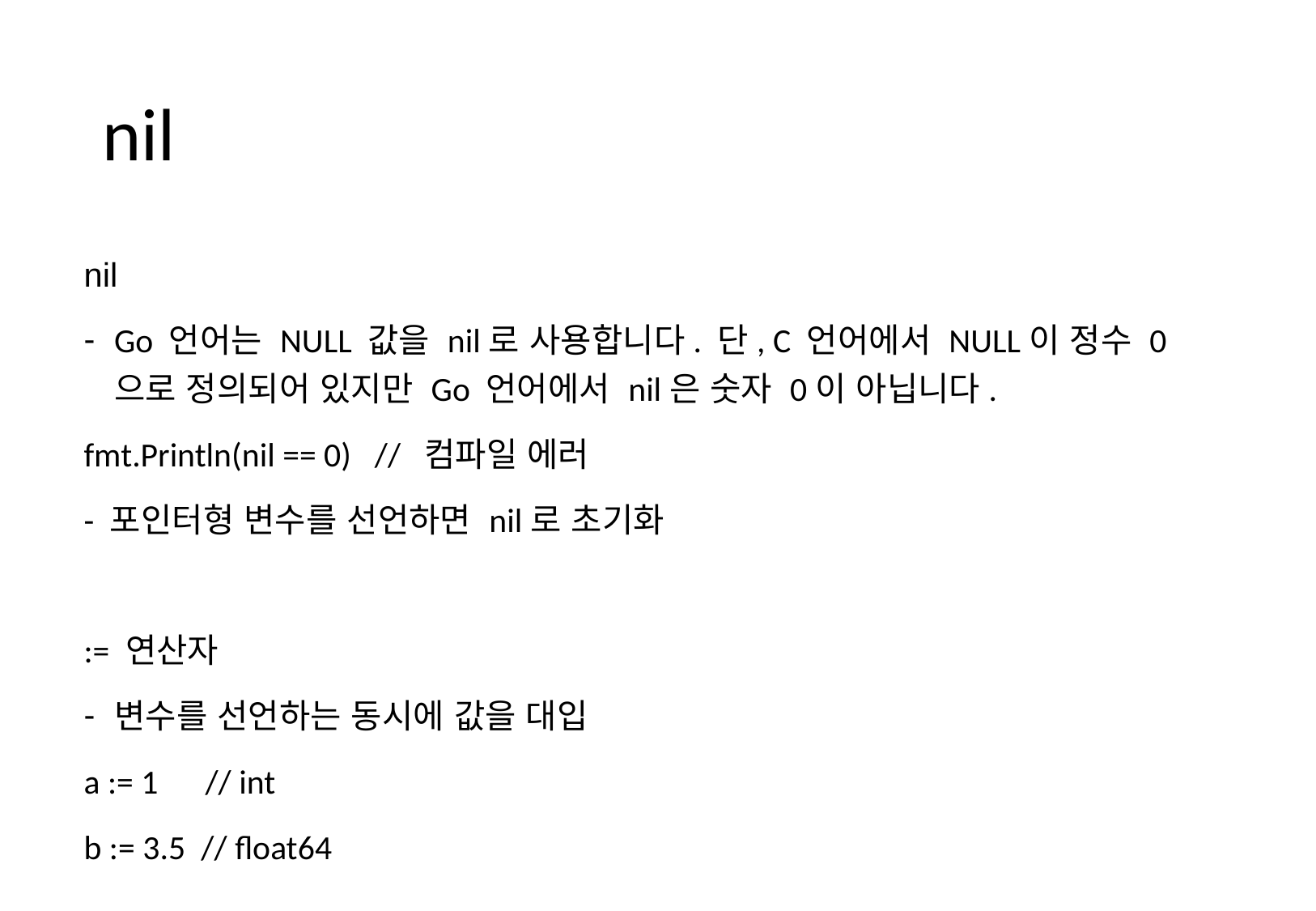

# nil
nil
Go 언어는 NULL 값을 nil로 사용합니다. 단, C 언어에서 NULL이 정수 0으로 정의되어 있지만 Go 언어에서 nil은 숫자 0이 아닙니다.
fmt.Println(nil == 0)   //  컴파일 에러
- 포인터형 변수를 선언하면 nil로 초기화

:= 연산자
변수를 선언하는 동시에 값을 대입
a := 1	// int
b := 3.5  // float64